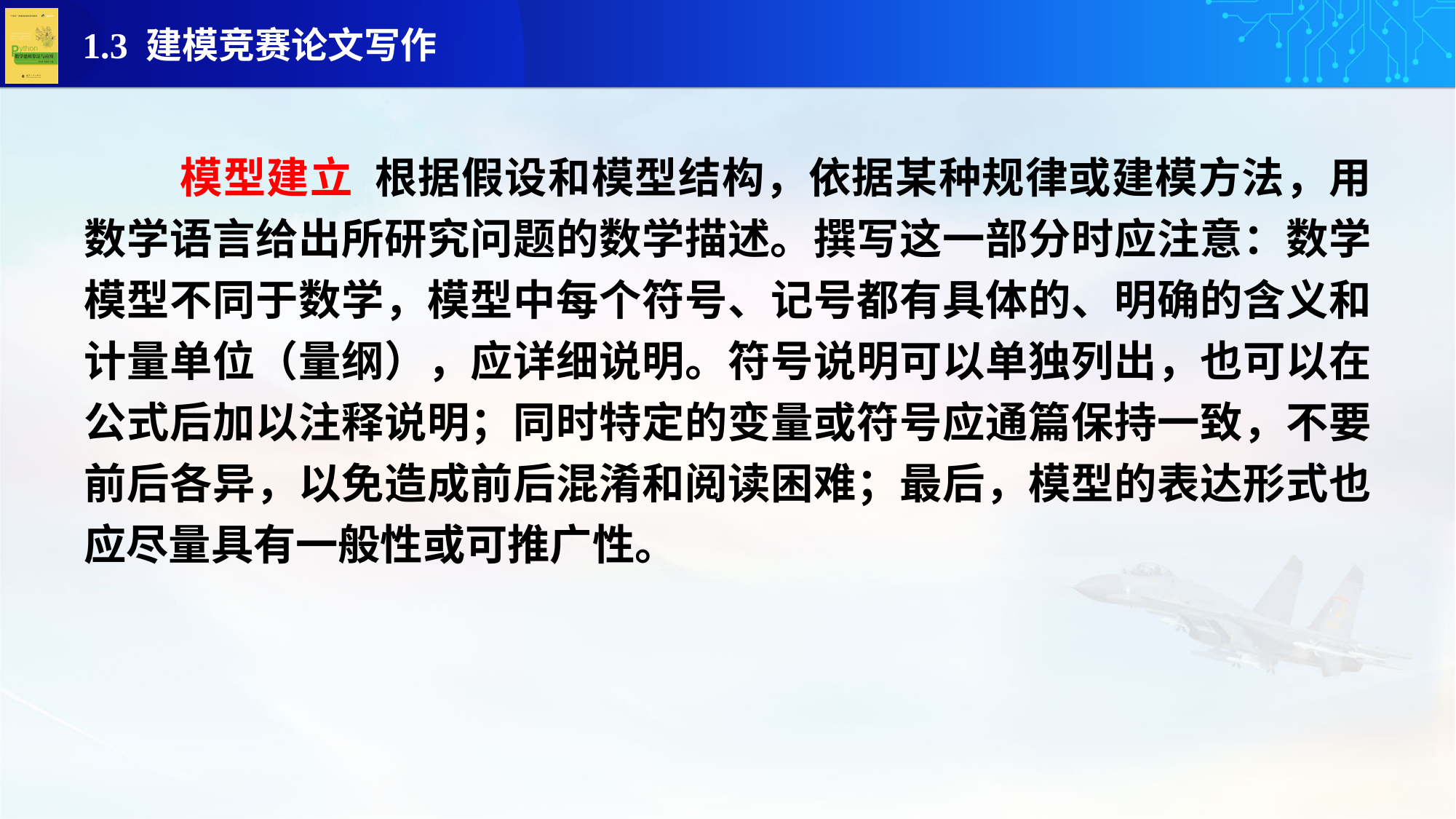

模型建立  根据假设和模型结构，依据某种规律或建模方法，用数学语言给出所研究问题的数学描述。撰写这一部分时应注意：数学模型不同于数学，模型中每个符号、记号都有具体的、明确的含义和计量单位（量纲），应详细说明。符号说明可以单独列出，也可以在公式后加以注释说明；同时特定的变量或符号应通篇保持一致，不要前后各异，以免造成前后混淆和阅读困难；最后，模型的表达形式也应尽量具有一般性或可推广性。